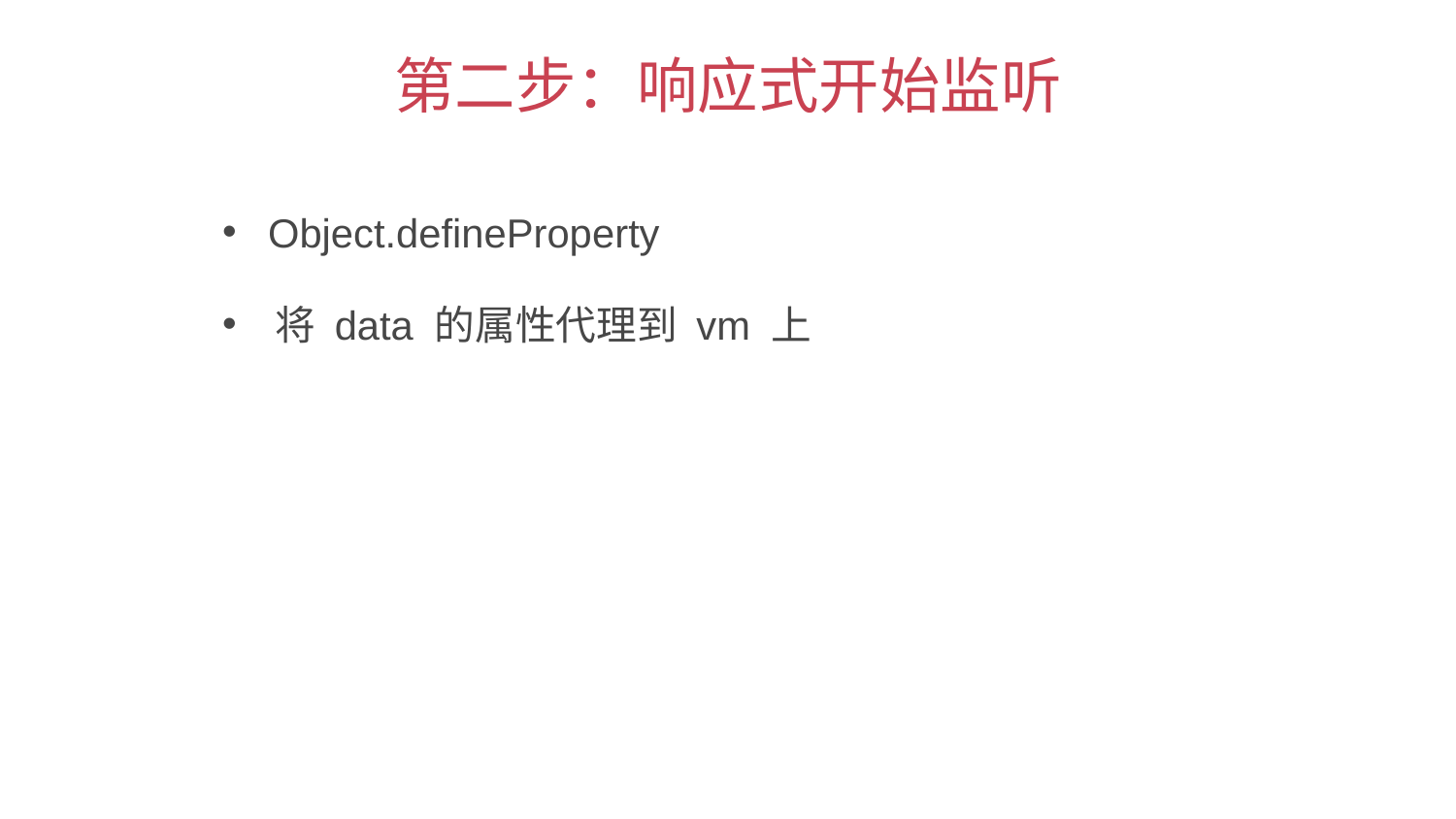

第二步：响应式开始监听
 Object.defineProperty
 将 data 的属性代理到 vm 上